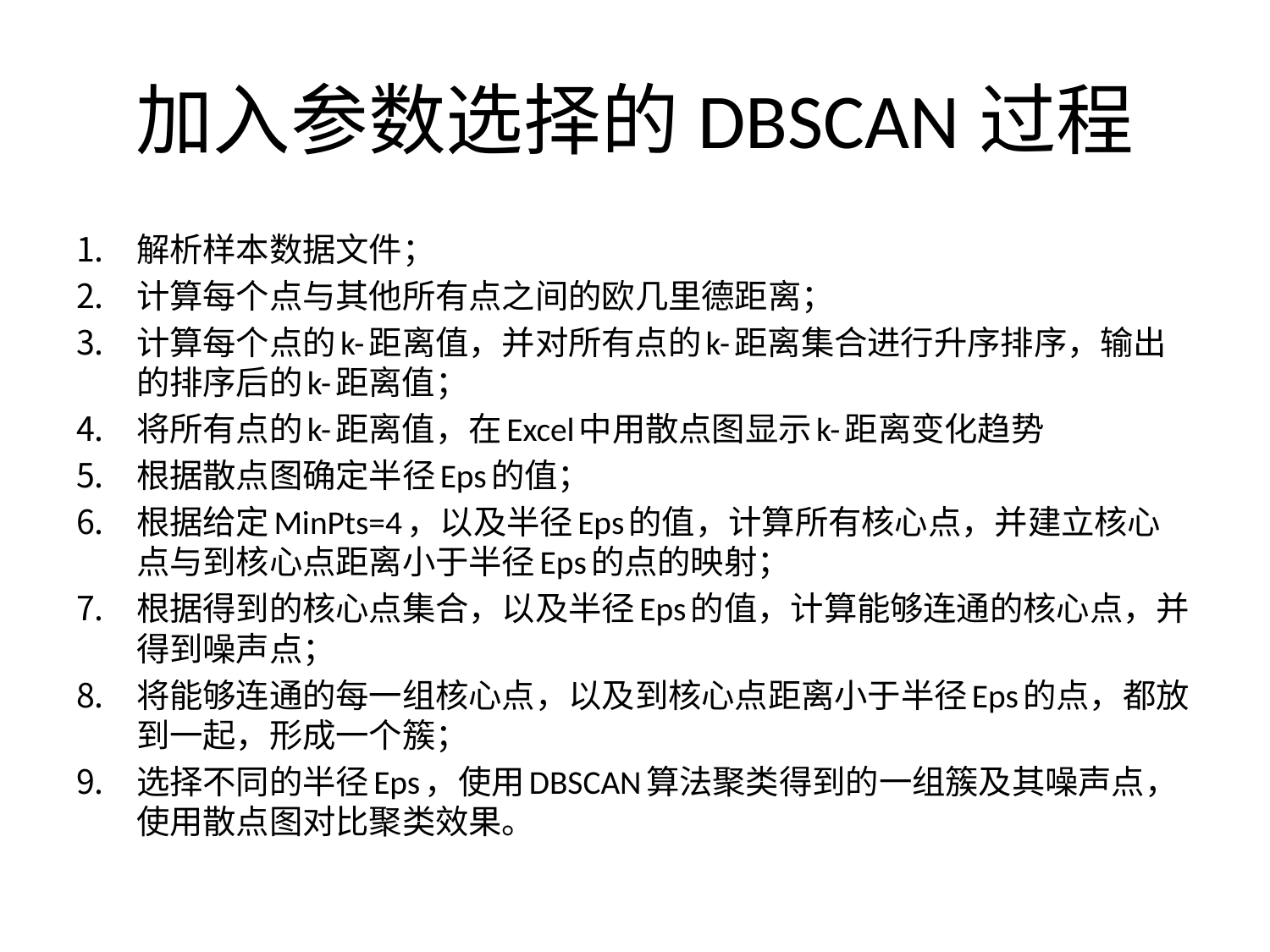

# 加入参数选择的DBSCAN过程
解析样本数据文件；
计算每个点与其他所有点之间的欧几里德距离；
计算每个点的k-距离值，并对所有点的k-距离集合进行升序排序，输出的排序后的k-距离值；
将所有点的k-距离值，在Excel中用散点图显示k-距离变化趋势
根据散点图确定半径Eps的值；
根据给定MinPts=4，以及半径Eps的值，计算所有核心点，并建立核心点与到核心点距离小于半径Eps的点的映射；
根据得到的核心点集合，以及半径Eps的值，计算能够连通的核心点，并得到噪声点；
将能够连通的每一组核心点，以及到核心点距离小于半径Eps的点，都放到一起，形成一个簇；
选择不同的半径Eps，使用DBSCAN算法聚类得到的一组簇及其噪声点，使用散点图对比聚类效果。